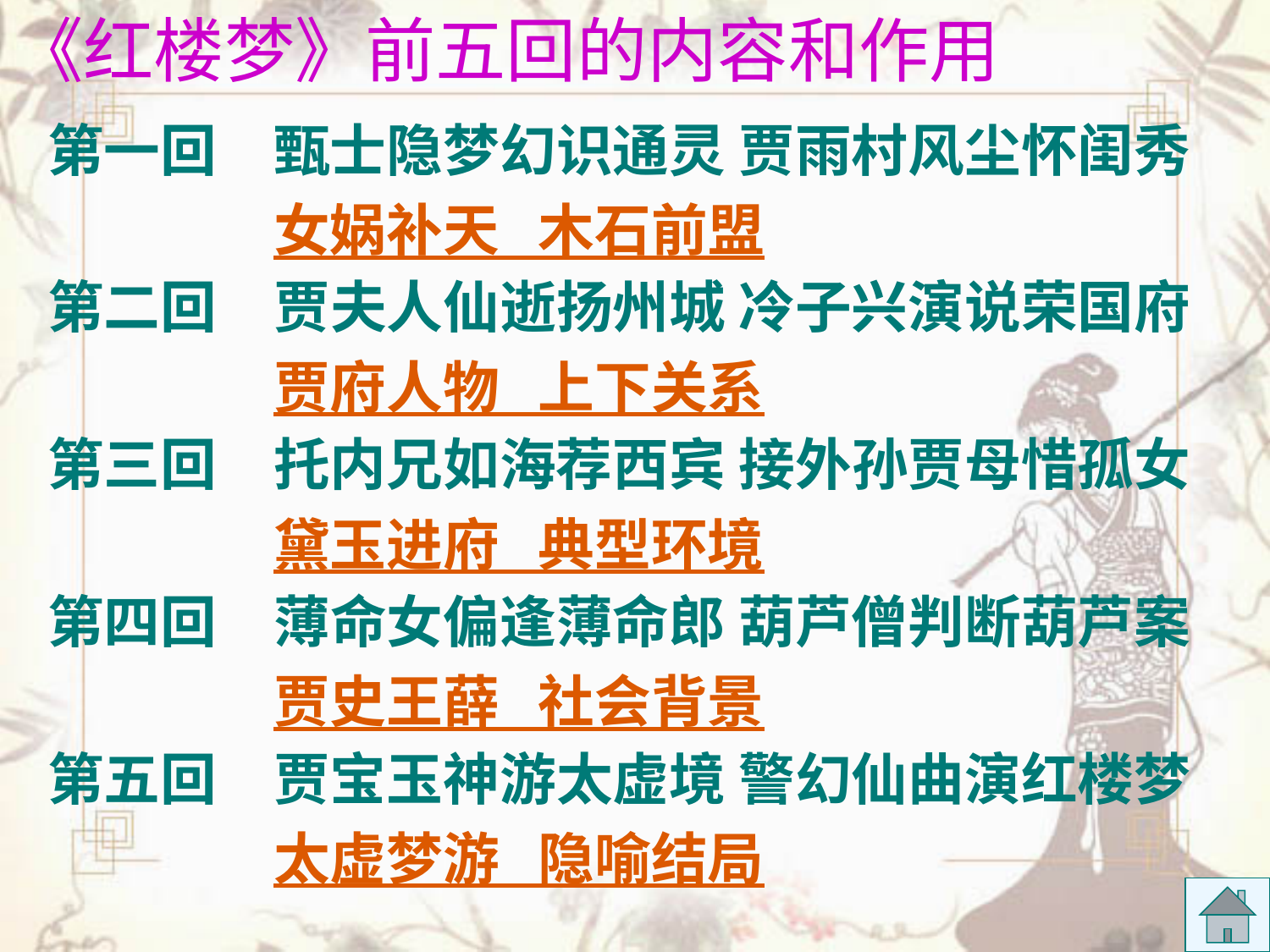

《红楼梦》前五回的内容和作用
第一回　甄士隐梦幻识通灵 贾雨村风尘怀闺秀
　　　　女娲补天   木石前盟
第二回　贾夫人仙逝扬州城 冷子兴演说荣国府
　　　　贾府人物   上下关系
第三回　托内兄如海荐西宾 接外孙贾母惜孤女
　　　　黛玉进府   典型环境
第四回　薄命女偏逢薄命郎 葫芦僧判断葫芦案
　　　　贾史王薛   社会背景
第五回　贾宝玉神游太虚境 警幻仙曲演红楼梦
　　　　太虚梦游   隐喻结局
9